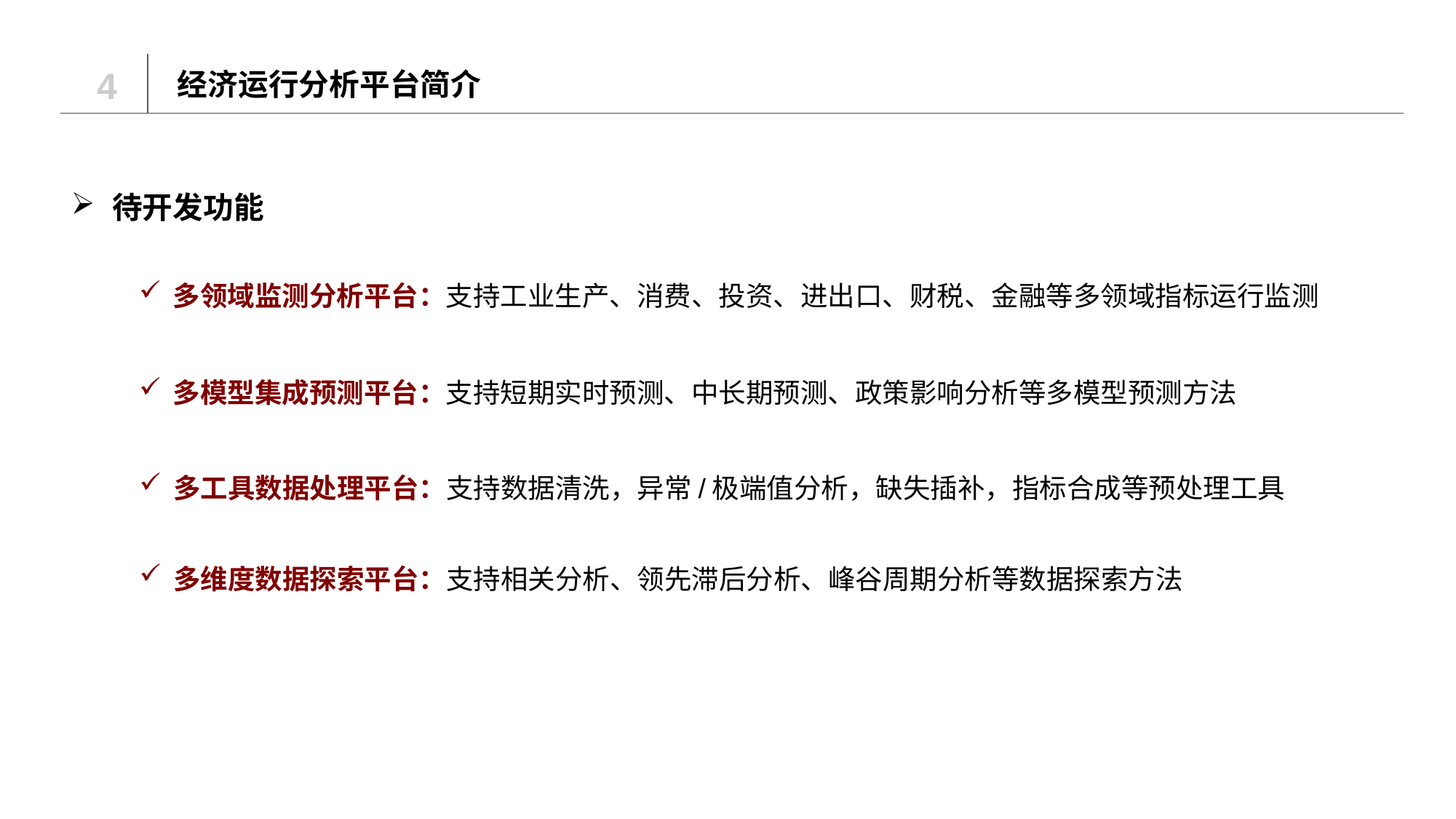

经济运行分析平台简介
4
待开发功能
多领域监测分析平台：支持工业生产、消费、投资、进出口、财税、金融等多领域指标运行监测
多模型集成预测平台：支持短期实时预测、中长期预测、政策影响分析等多模型预测方法
多工具数据处理平台：支持数据清洗，异常/极端值分析，缺失插补，指标合成等预处理工具
多维度数据探索平台：支持相关分析、领先滞后分析、峰谷周期分析等数据探索方法